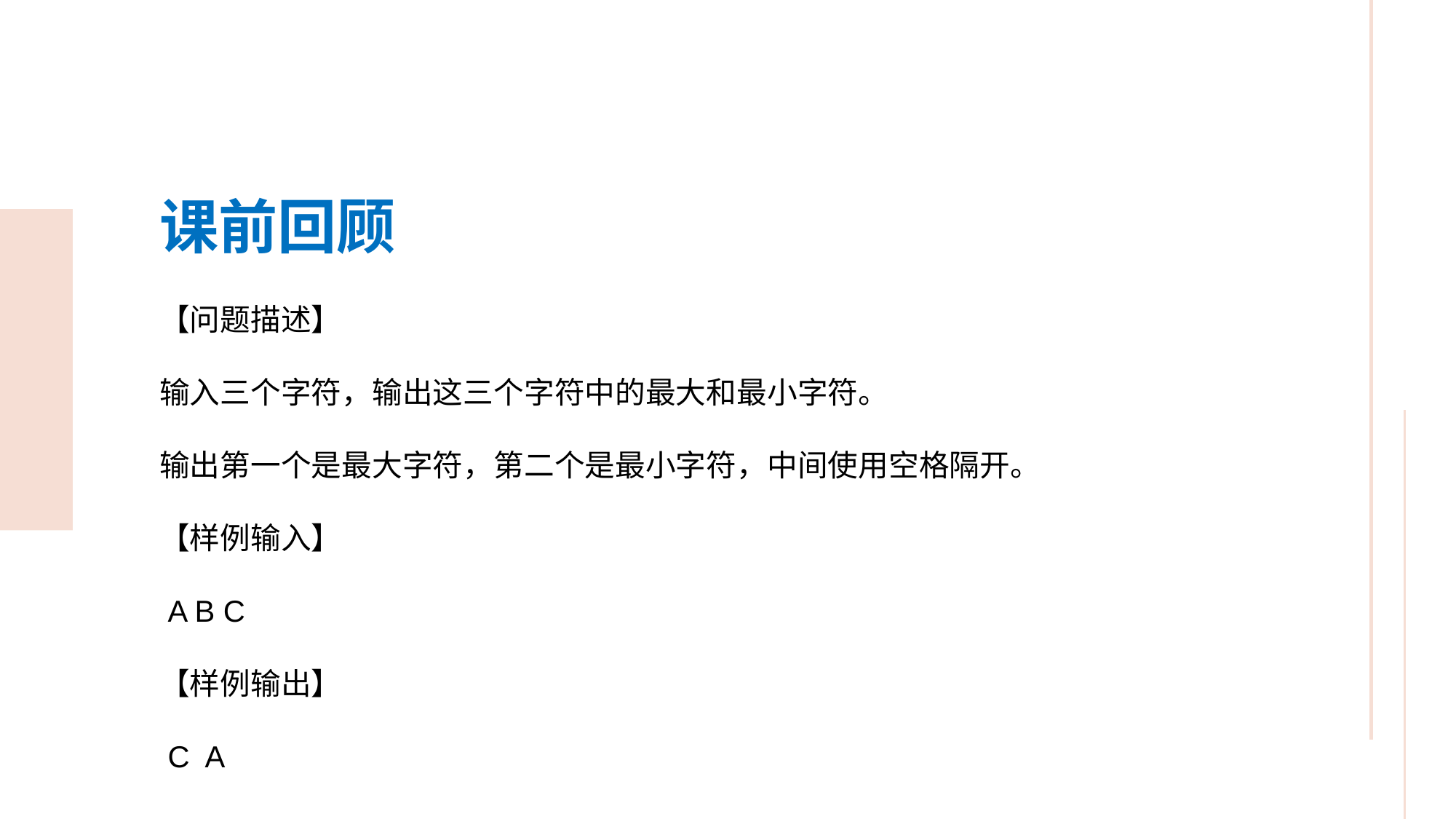

课前回顾
【问题描述】
输入三个字符，输出这三个字符中的最大和最小字符。
输出第一个是最大字符，第二个是最小字符，中间使用空格隔开。
【样例输入】
 A B C
【样例输出】
 C  A